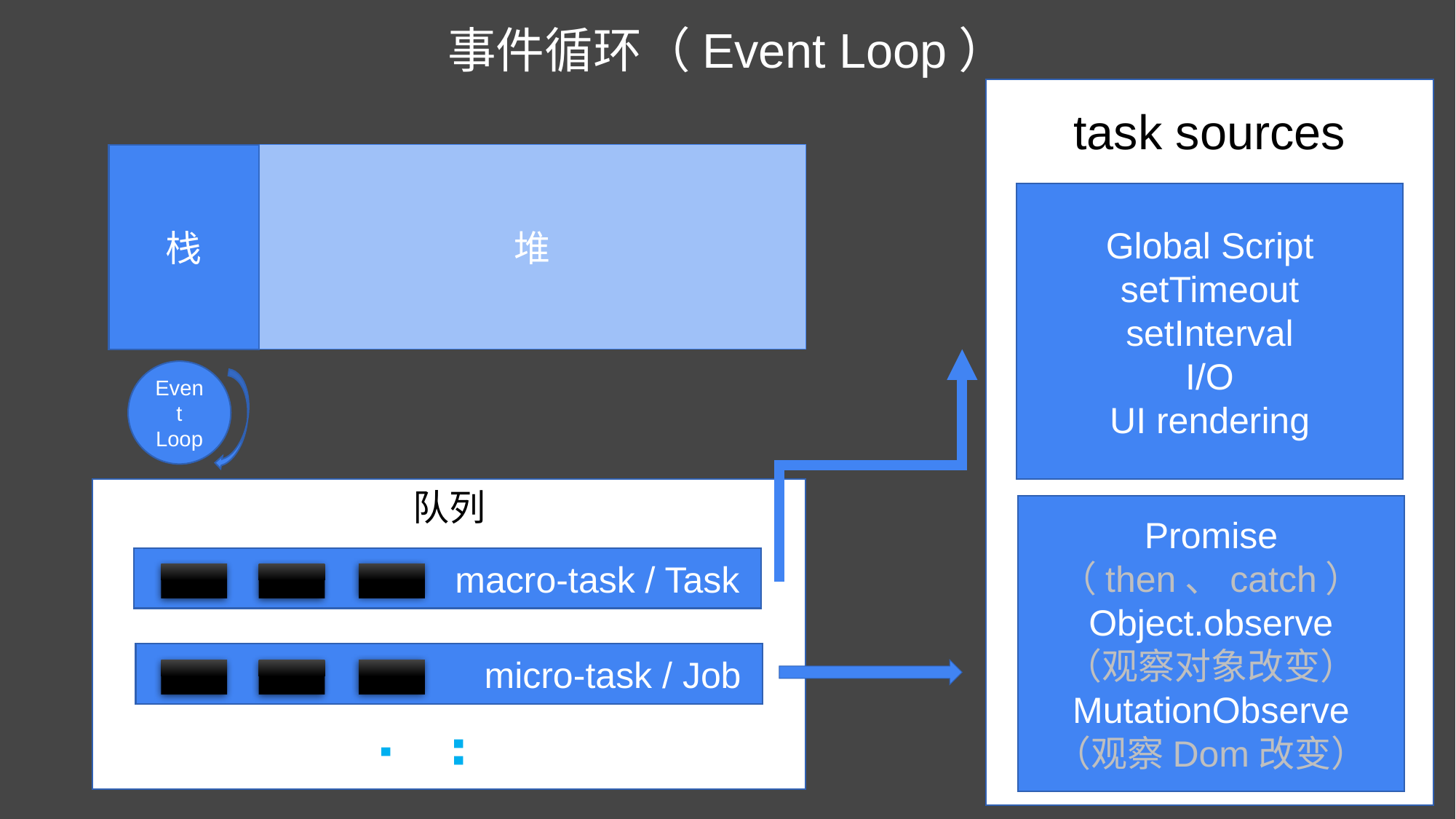

事件循环（Event Loop）
task sources

栈
堆
Global Script
setTimeout
setInterval
I/O
UI rendering
Event
Loop

队列
Promise
（then、catch）
Object.observe
（观察对象改变）
MutationObserve
（观察Dom改变）
 macro-task / Task

 micro-task / Job

...